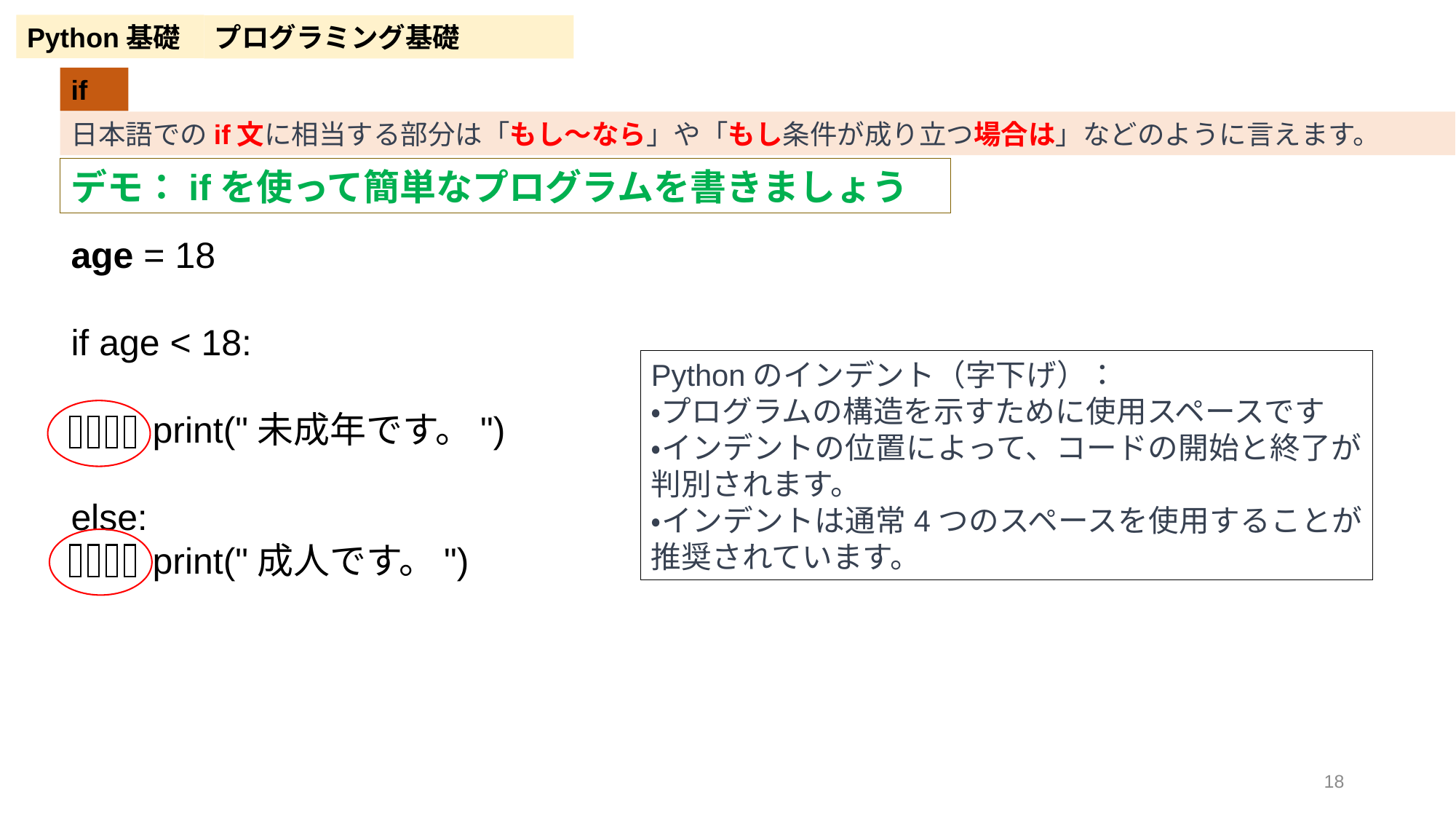

Python基礎
プログラミング基礎
if
日本語でのif文に相当する部分は「もし〜なら」や「もし条件が成り立つ場合は」などのように言えます。
デモ：ifを使って簡単なプログラムを書きましょう
age = 18

if age < 18:

        print("未成年です。")

else:
        print("成人です。")
Pythonのインデント（字下げ）：
・プログラムの構造を示すために使用スペースです
・インデントの位置によって、コードの開始と終了が判別されます。
・インデントは通常4つのスペースを使用することが推奨されています。

18